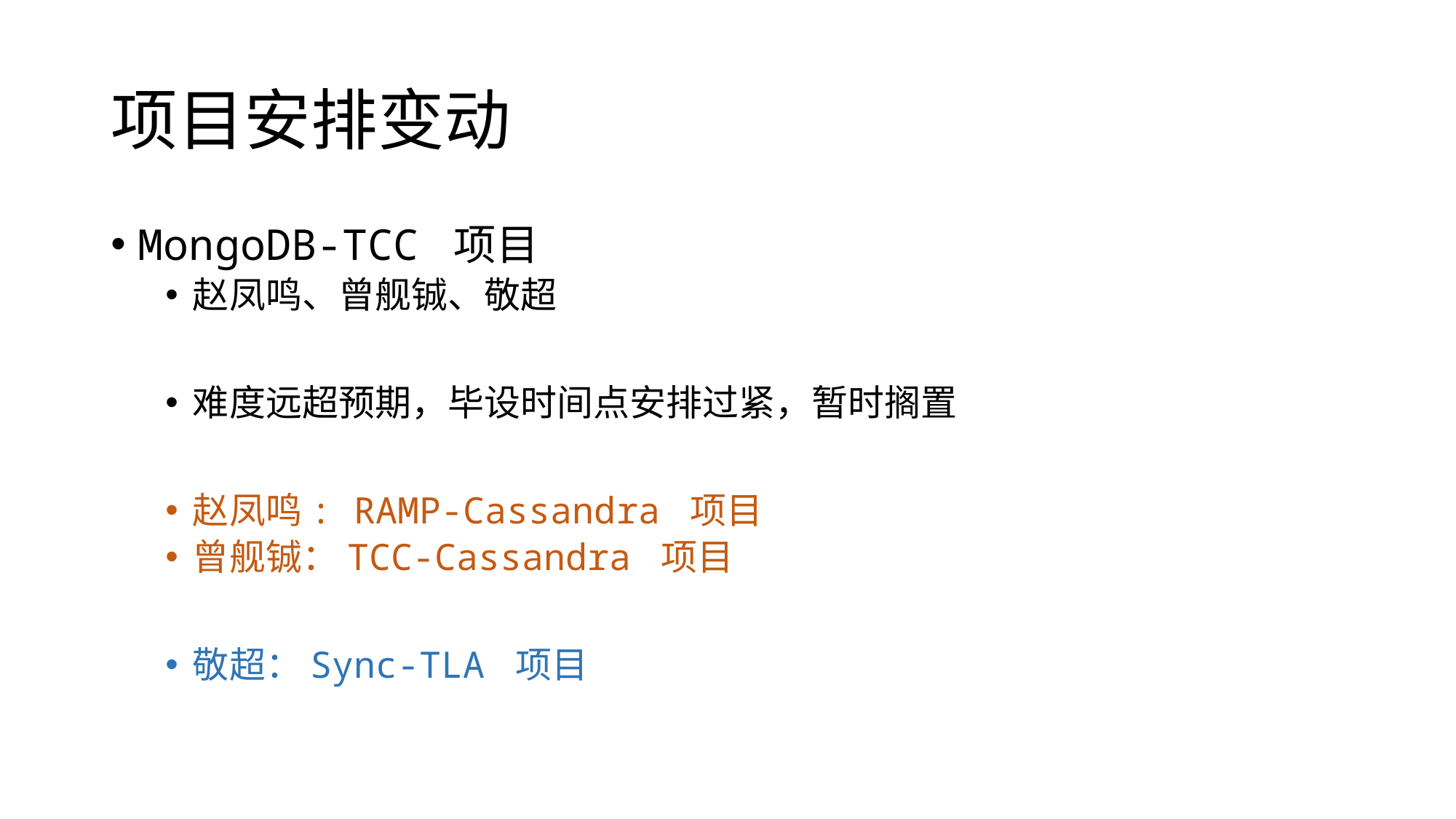

# 项目安排变动
MongoDB-TCC 项目
赵凤鸣、曾舰铖、敬超

难度远超预期，毕设时间点安排过紧，暂时搁置

赵凤鸣: RAMP-Cassandra 项目
曾舰铖：TCC-Cassandra 项目

敬超：Sync-TLA 项目